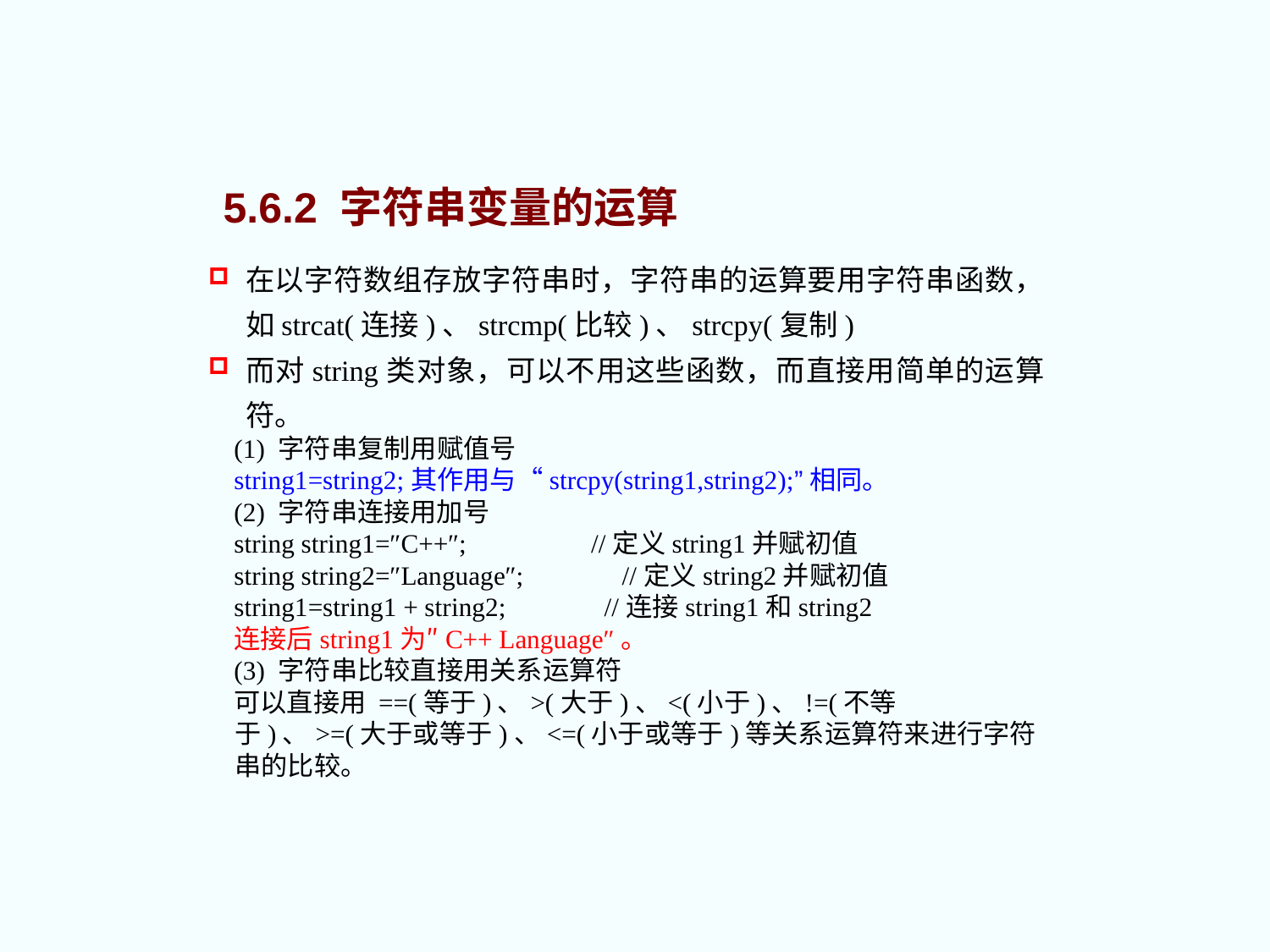

5.6.2 字符串变量的运算
在以字符数组存放字符串时，字符串的运算要用字符串函数，如strcat(连接)、strcmp(比较)、strcpy(复制)
而对string类对象，可以不用这些函数，而直接用简单的运算符。
(1) 字符串复制用赋值号
string1=string2;其作用与“strcpy(string1,string2);”相同。
(2) 字符串连接用加号
string string1=″C++″;                   //定义string1并赋初值
string string2=″Language″;               //定义string2并赋初值
string1=string1 + string2;               //连接string1和string2
连接后string1为″C++ Language″。
(3) 字符串比较直接用关系运算符
可以直接用 ==(等于)、>(大于)、<(小于)、!=(不等于)、>=(大于或等于)、<=(小于或等于)等关系运算符来进行字符串的比较。